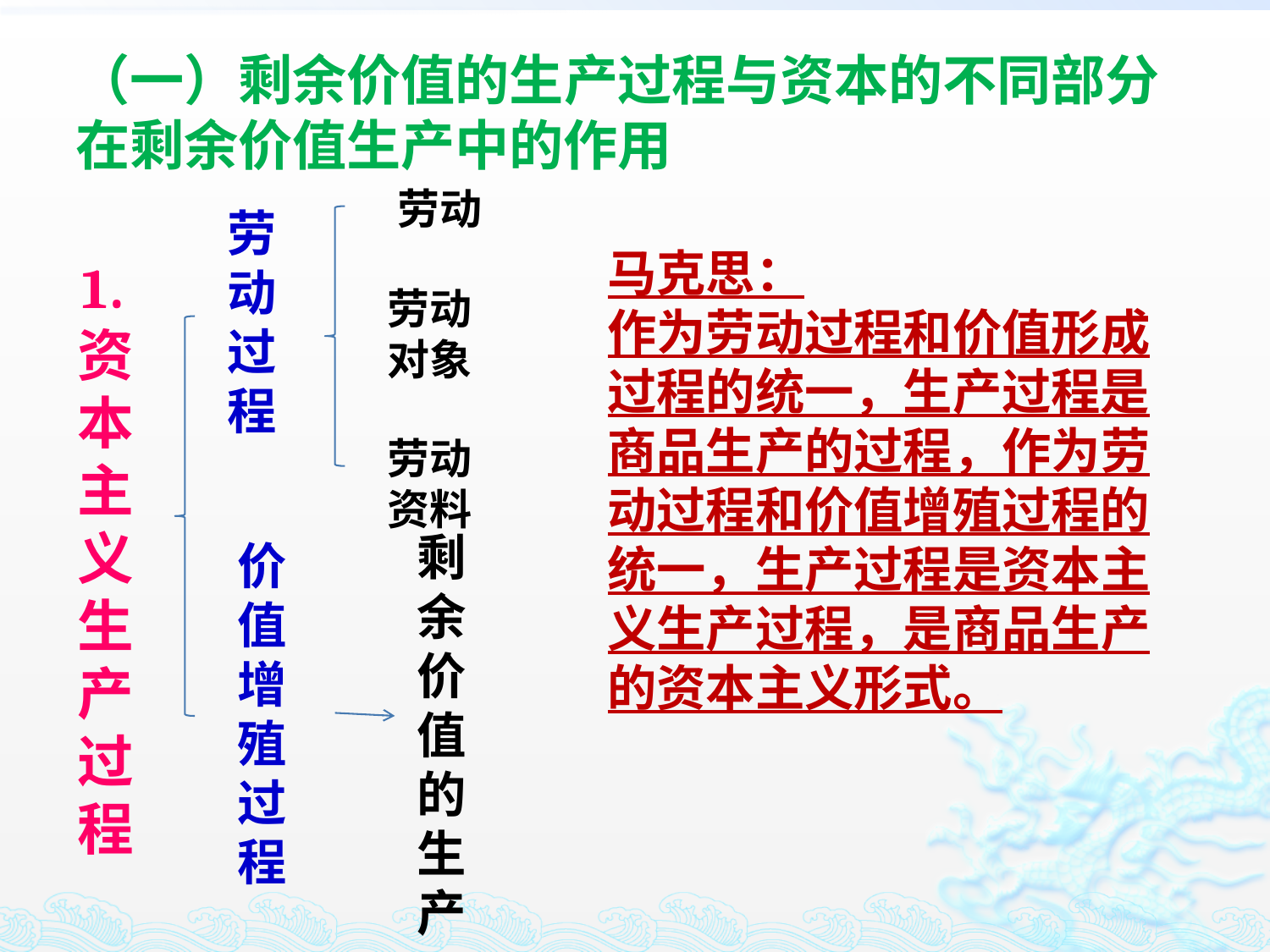

# （一）剩余价值的生产过程与资本的不同部分在剩余价值生产中的作用
劳动
劳动过程

马克思：
作为劳动过程和价值形成过程的统一，生产过程是商品生产的过程，作为劳动过程和价值增殖过程的统一，生产过程是资本主义生产过程，是商品生产的资本主义形式。
1.
资
本
主
义
生
产
过
程
劳动对象

劳动资料
剩余价值的生产
价值增殖过程